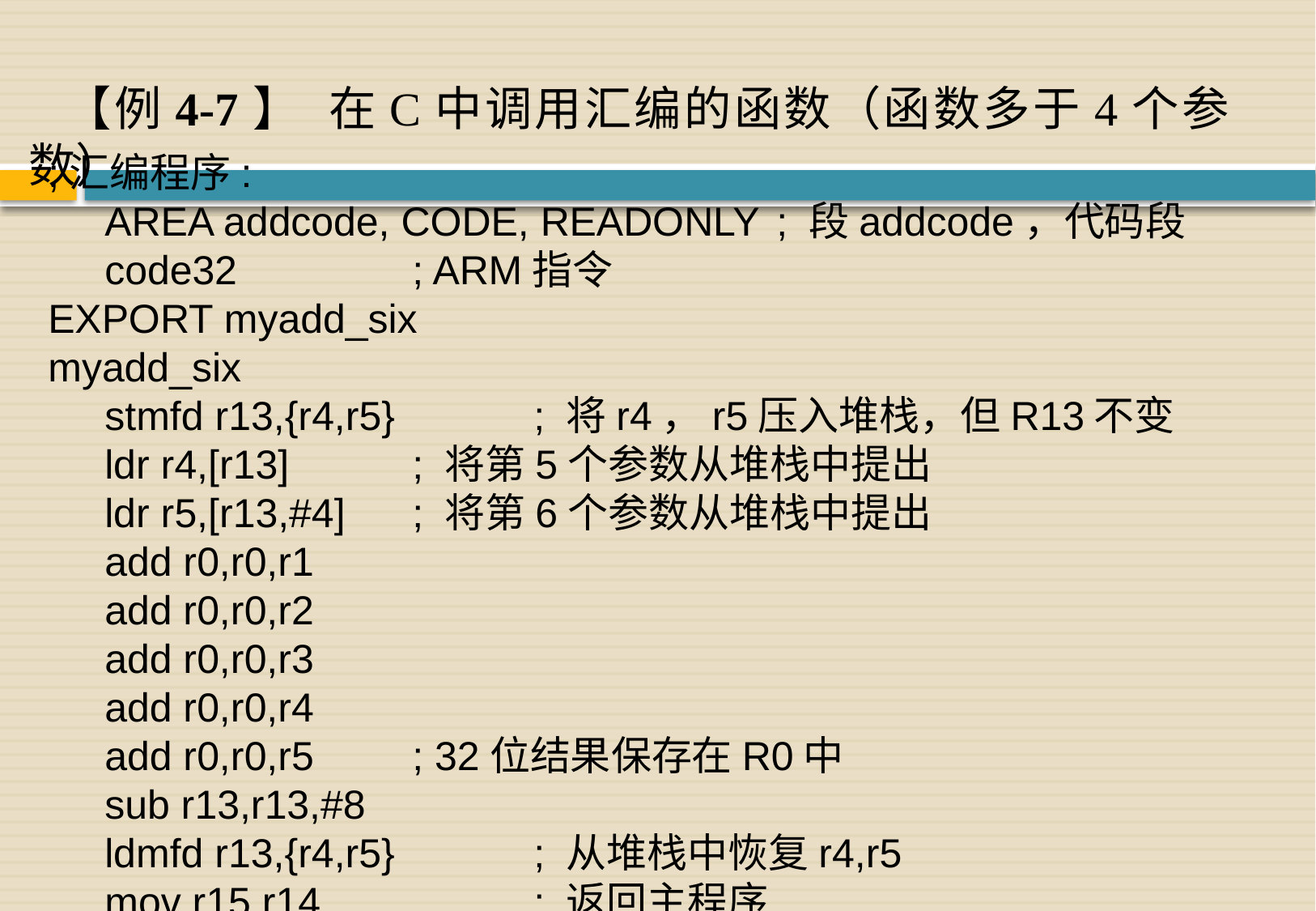

【例4-7】  在C中调用汇编的函数（函数多于4个参数）
;汇编程序:
     AREA addcode, CODE, READONLY	; 段addcode，代码段
     code32          	; ARM指令
EXPORT myadd_six
myadd_six
     stmfd r13,{r4,r5}     	; 将r4，r5压入堆栈，但R13不变
     ldr r4,[r13]        	; 将第5个参数从堆栈中提出
     ldr r5,[r13,#4]     	; 将第6个参数从堆栈中提出
     add r0,r0,r1
     add r0,r0,r2
     add r0,r0,r3
     add r0,r0,r4
     add r0,r0,r5        	; 32位结果保存在R0中
     sub r13,r13,#8
     ldmfd r13,{r4,r5}      	; 从堆栈中恢复r4,r5
     mov r15,r14         	; 返回主程序
     END